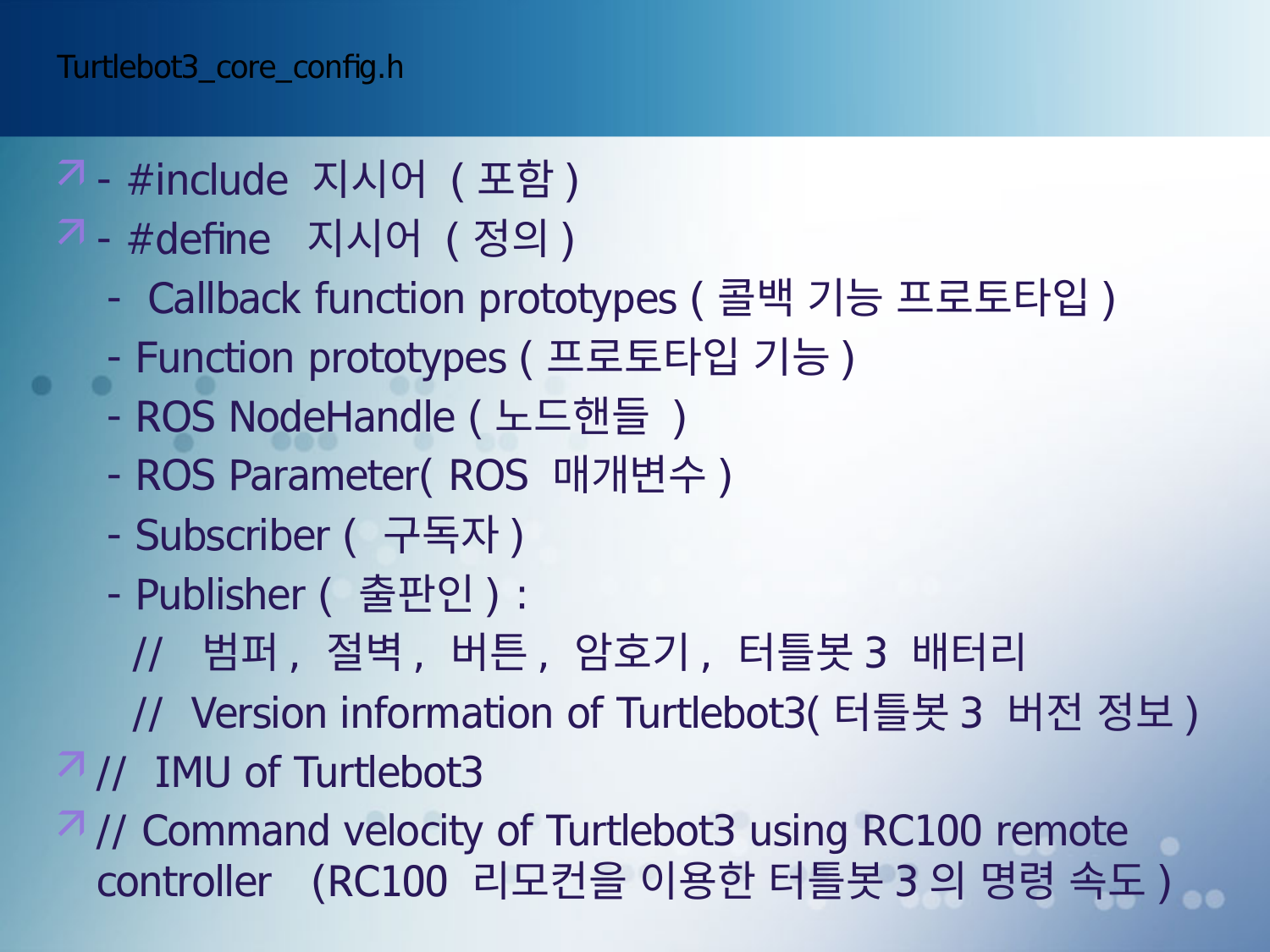

# Turtlebot3_core_config.h
- #include 지시어 (포함)
- #define  지시어 (정의)
    -  Callback function prototypes (콜백 기능 프로토타입)
    - Function prototypes (프로토타입 기능)
    - ROS NodeHandle (노드핸들 )
    - ROS Parameter( ROS 매개변수)
    - Subscriber ( 구독자)
    - Publisher ( 출판인) :
      //  범퍼, 절벽, 버튼, 암호기, 터틀봇3 배터리
      //  Version information of Turtlebot3(터틀봇3 버전 정보)
//  IMU of Turtlebot3
// Command velocity of Turtlebot3 using RC100 remote controller   (RC100 리모컨을 이용한 터틀봇3의 명령 속도)